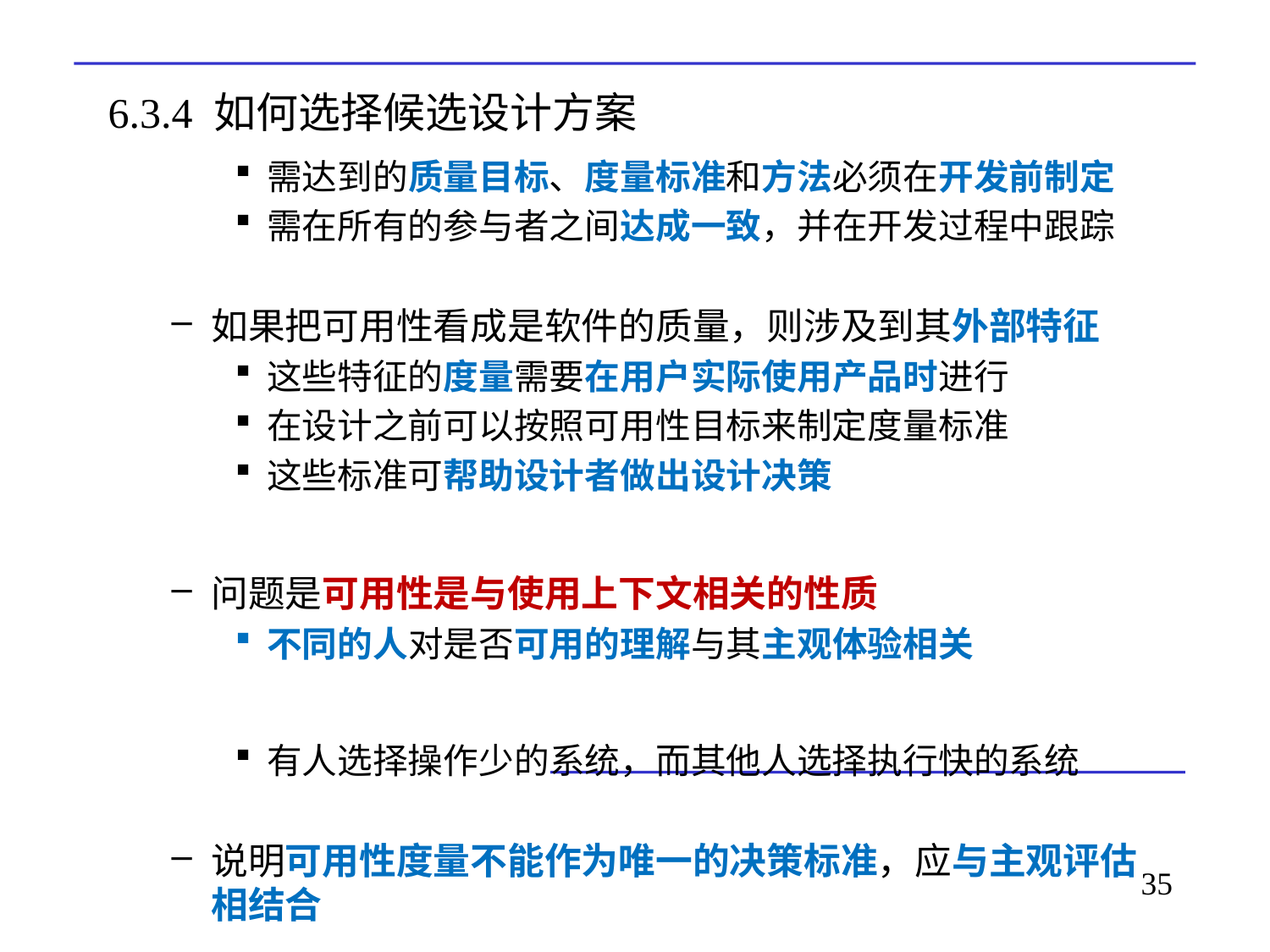

# 6.3.4 如何选择候选设计方案
需达到的质量目标、度量标准和方法必须在开发前制定
需在所有的参与者之间达成一致，并在开发过程中跟踪

如果把可用性看成是软件的质量，则涉及到其外部特征
这些特征的度量需要在用户实际使用产品时进行
在设计之前可以按照可用性目标来制定度量标准
这些标准可帮助设计者做出设计决策

问题是可用性是与使用上下文相关的性质
不同的人对是否可用的理解与其主观体验相关

有人选择操作少的系统，而其他人选择执行快的系统

说明可用性度量不能作为唯一的决策标准，应与主观评估相结合

35